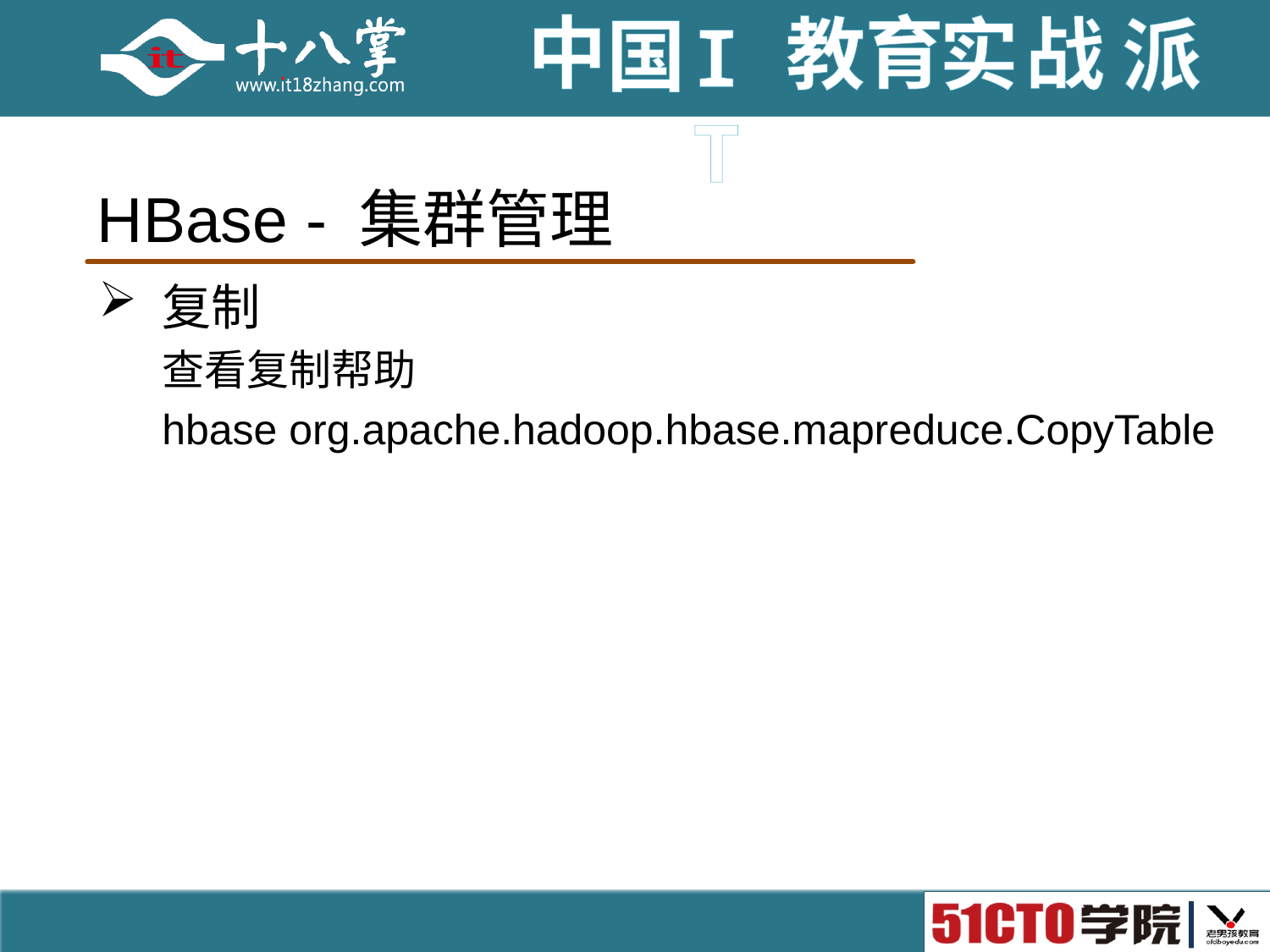

# HBase - 集群管理
复制
查看复制帮助
hbase org.apache.hadoop.hbase.mapreduce.CopyTable